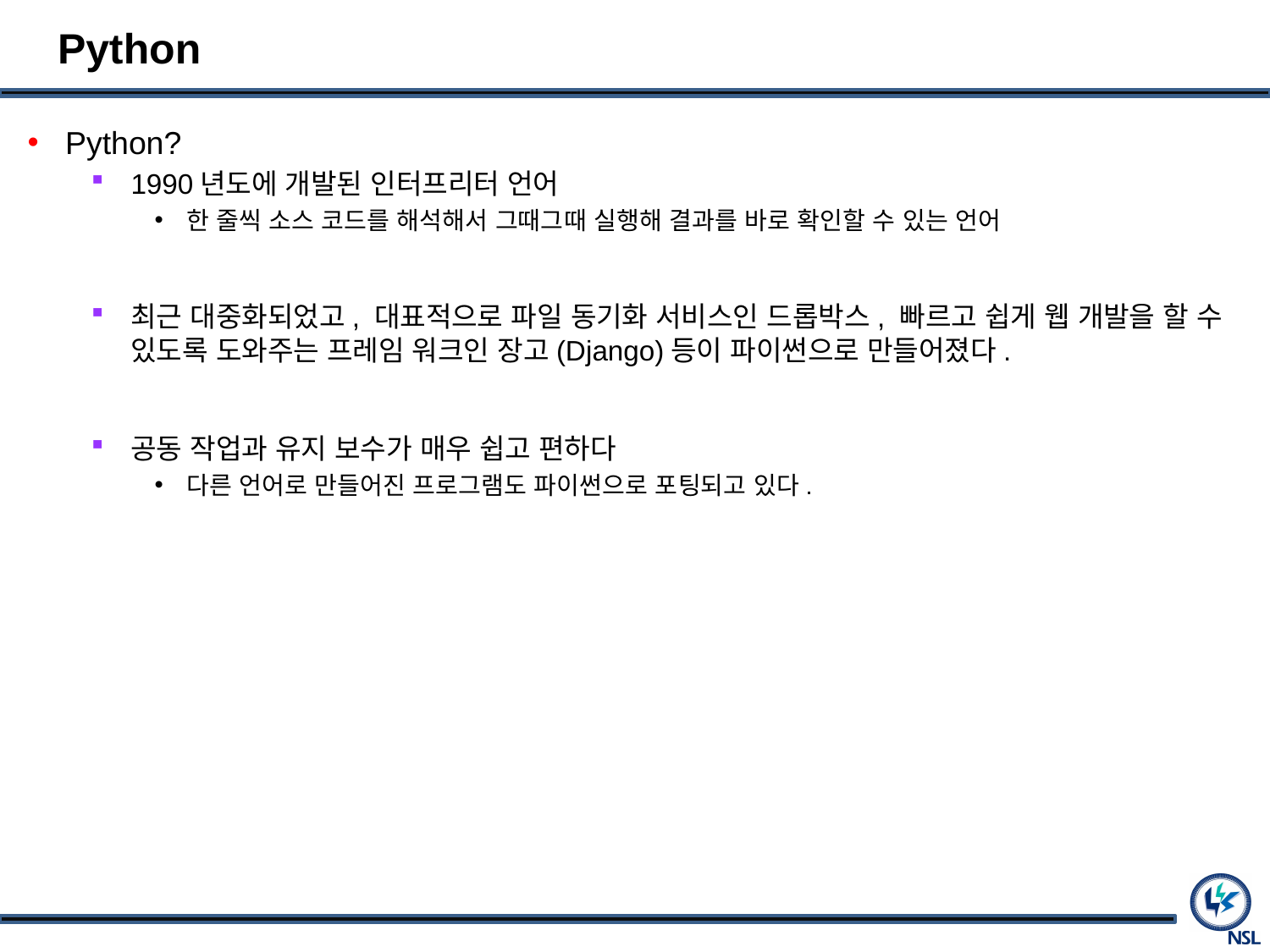

# Python
Python?
1990년도에 개발된 인터프리터 언어
한 줄씩 소스 코드를 해석해서 그때그때 실행해 결과를 바로 확인할 수 있는 언어

최근 대중화되었고, 대표적으로 파일 동기화 서비스인 드롭박스, 빠르고 쉽게 웹 개발을 할 수 있도록 도와주는 프레임 워크인 장고(Django)등이 파이썬으로 만들어졌다.

공동 작업과 유지 보수가 매우 쉽고 편하다
다른 언어로 만들어진 프로그램도 파이썬으로 포팅되고 있다.